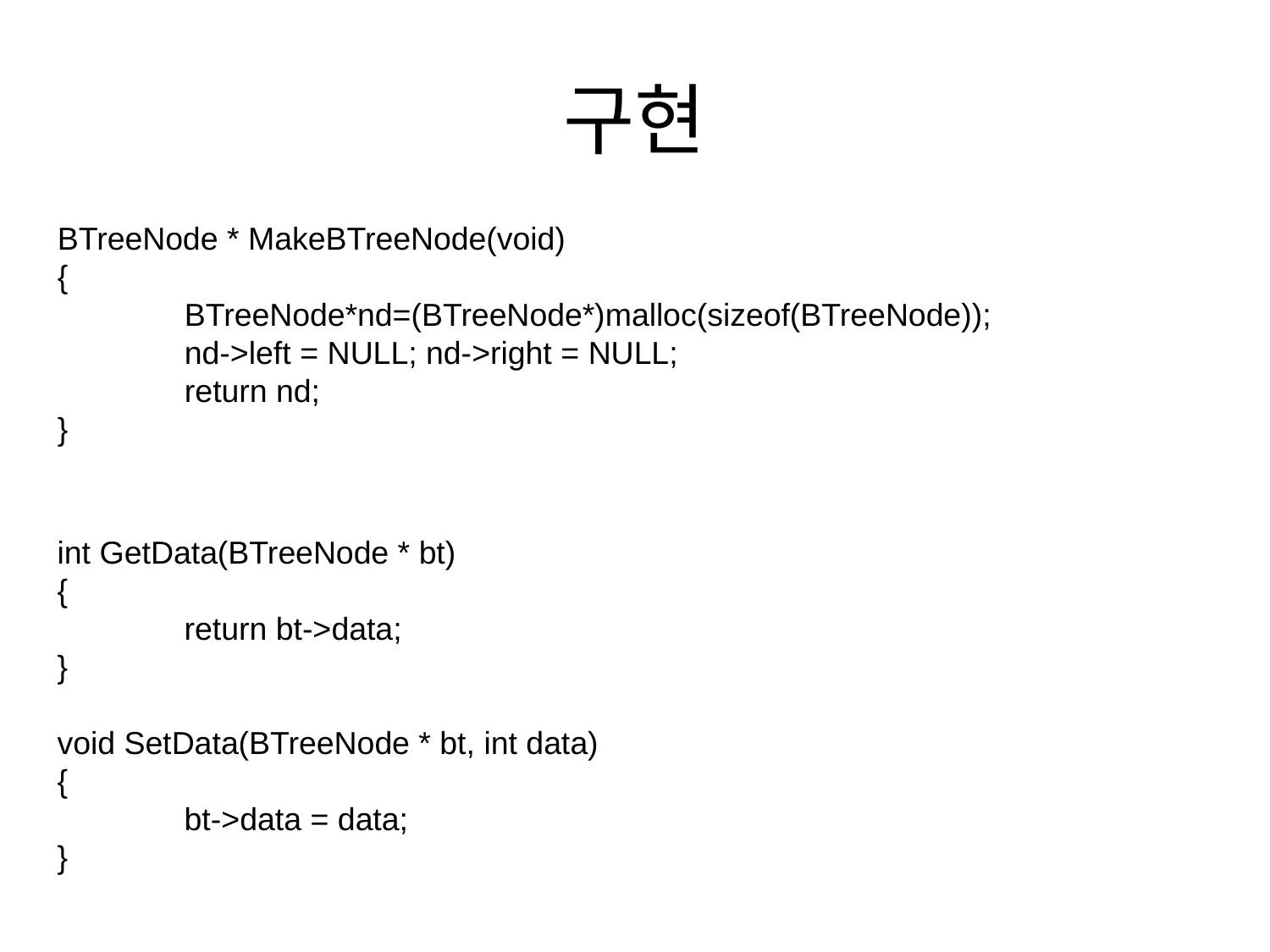

# 구현
BTreeNode * MakeBTreeNode(void)
{
	BTreeNode*nd=(BTreeNode*)malloc(sizeof(BTreeNode));
	nd->left = NULL; nd->right = NULL;
	return nd;
}
int GetData(BTreeNode * bt)
{
	return bt->data;
}

void SetData(BTreeNode * bt, int data)
{
	bt->data = data;
}